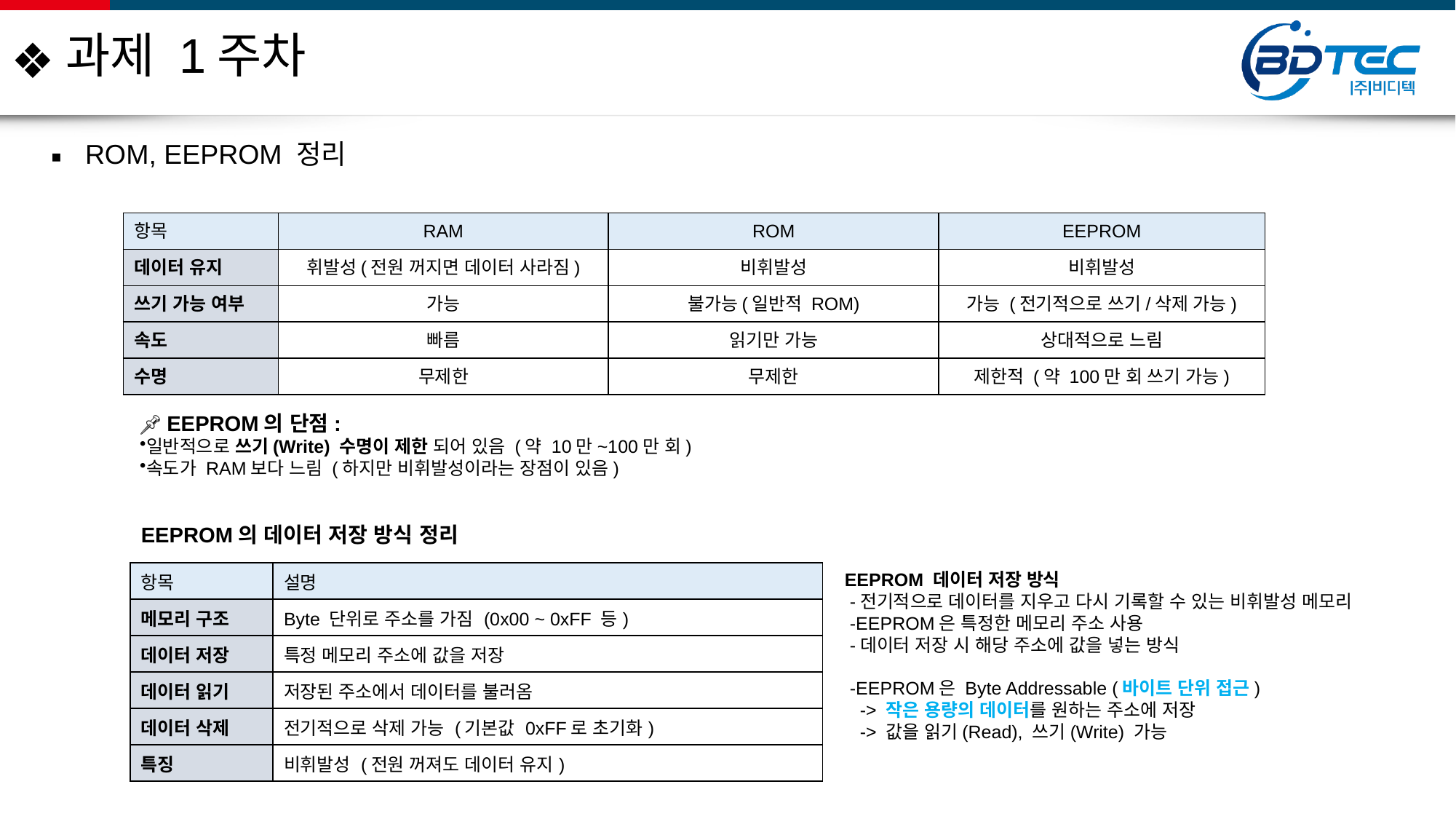

과제 1주차
ROM, EEPROM 정리
| 항목 | RAM | ROM | EEPROM |
| --- | --- | --- | --- |
| 데이터 유지 | 휘발성(전원 꺼지면 데이터 사라짐) | 비휘발성 | 비휘발성 |
| 쓰기 가능 여부 | 가능 | 불가능(일반적 ROM) | 가능 (전기적으로 쓰기/삭제 가능) |
| 속도 | 빠름 | 읽기만 가능 | 상대적으로 느림 |
| 수명 | 무제한 | 무제한 | 제한적 (약 100만 회 쓰기 가능) |
📌 EEPROM의 단점:
일반적으로 쓰기(Write) 수명이 제한 되어 있음 (약 10만~100만 회)
속도가 RAM보다 느림 (하지만 비휘발성이라는 장점이 있음)

EEPROM의 데이터 저장 방식 정리

| 항목 | 설명 |
| --- | --- |
| 메모리 구조 | Byte 단위로 주소를 가짐 (0x00 ~ 0xFF 등) |
| 데이터 저장 | 특정 메모리 주소에 값을 저장 |
| 데이터 읽기 | 저장된 주소에서 데이터를 불러옴 |
| 데이터 삭제 | 전기적으로 삭제 가능 (기본값 0xFF로 초기화) |
| 특징 | 비휘발성 (전원 꺼져도 데이터 유지) |
EEPROM 데이터 저장 방식
 -전기적으로 데이터를 지우고 다시 기록할 수 있는 비휘발성 메모리
 -EEPROM은 특정한 메모리 주소 사용
 -데이터 저장 시 해당 주소에 값을 넣는 방식

 -EEPROM은 Byte Addressable (바이트 단위 접근)
   -> 작은 용량의 데이터를 원하는 주소에 저장
   -> 값을 읽기(Read), 쓰기(Write) 가능